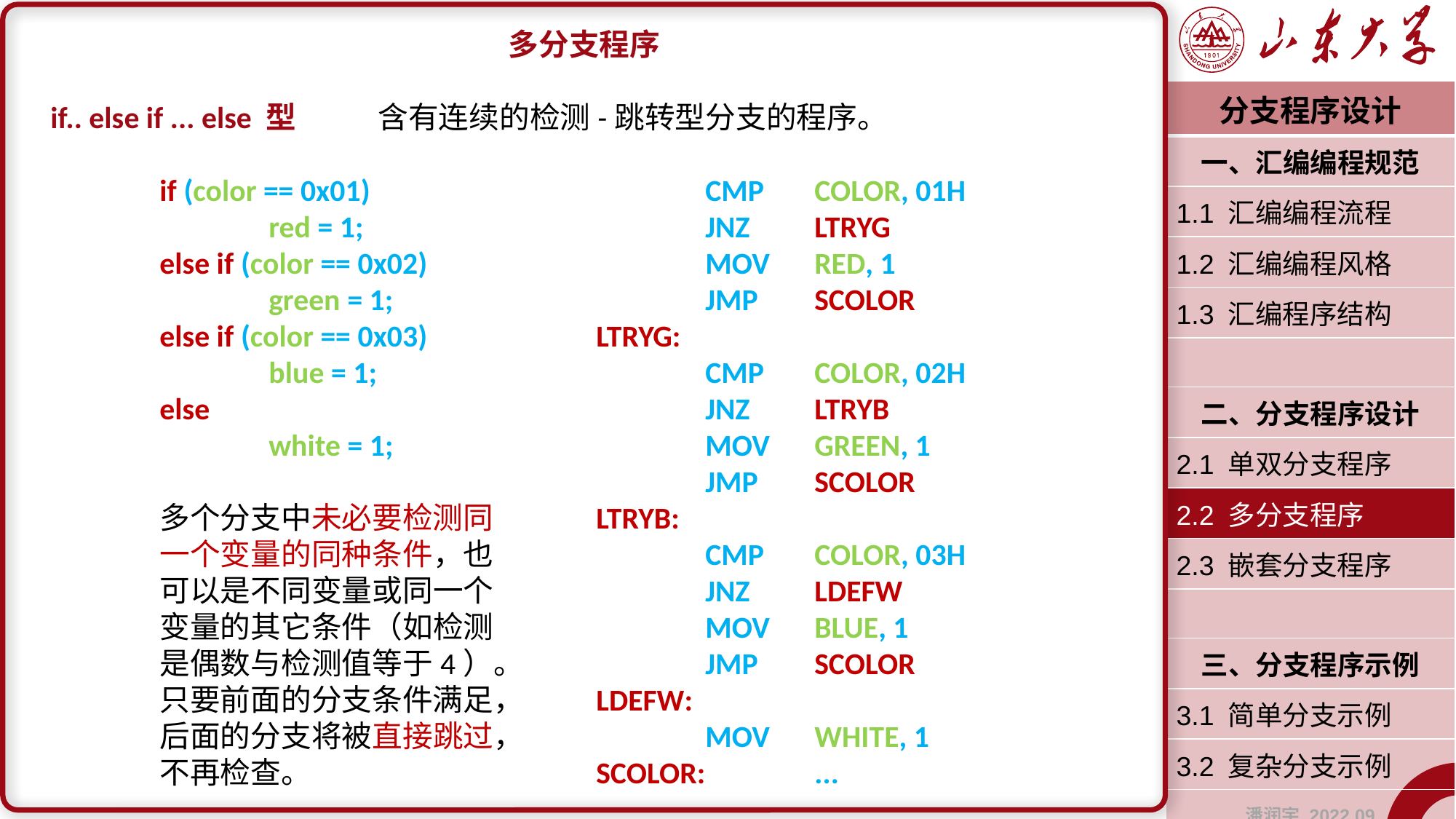

多分支程序

if.. else if ... else 型	含有连续的检测-跳转型分支的程序。

	if (color == 0x01)				CMP	COLOR, 01H
		red = 1;				JNZ	LTRYG
	else if (color == 0x02)			MOV	RED, 1
		green = 1;			JMP	SCOLOR
	else if (color == 0x03)		LTRYG:
		blue = 1;				CMP	COLOR, 02H
	else					JNZ	LTRYB
		white = 1;			MOV	GREEN, 1
						JMP	SCOLOR
	多个分支中未必要检测同	LTRYB:					一个变量的同种条件，也		CMP	COLOR, 03H
	可以是不同变量或同一个		JNZ	LDEFW
	变量的其它条件（如检测		MOV	BLUE, 1
	是偶数与检测值等于4）。		JMP	SCOLOR
	只要前面的分支条件满足，	LDEFW:
	后面的分支将被直接跳过，		MOV	WHITE, 1		不再检查。			SCOLOR:	...

| 分支程序设计 |
| --- |
| 一、汇编编程规范 |
| 1.1 汇编编程流程 |
| 1.2 汇编编程风格 |
| 1.3 汇编程序结构 |
|  |
| 二、分支程序设计 |
| 2.1 单双分支程序 |
| 2.2 多分支程序 |
| 2.3 嵌套分支程序 |
|  |
| 三、分支程序示例 |
| 3.1 简单分支示例 |
| 3.2 复杂分支示例 |
| 潘润宇 2022.09 |